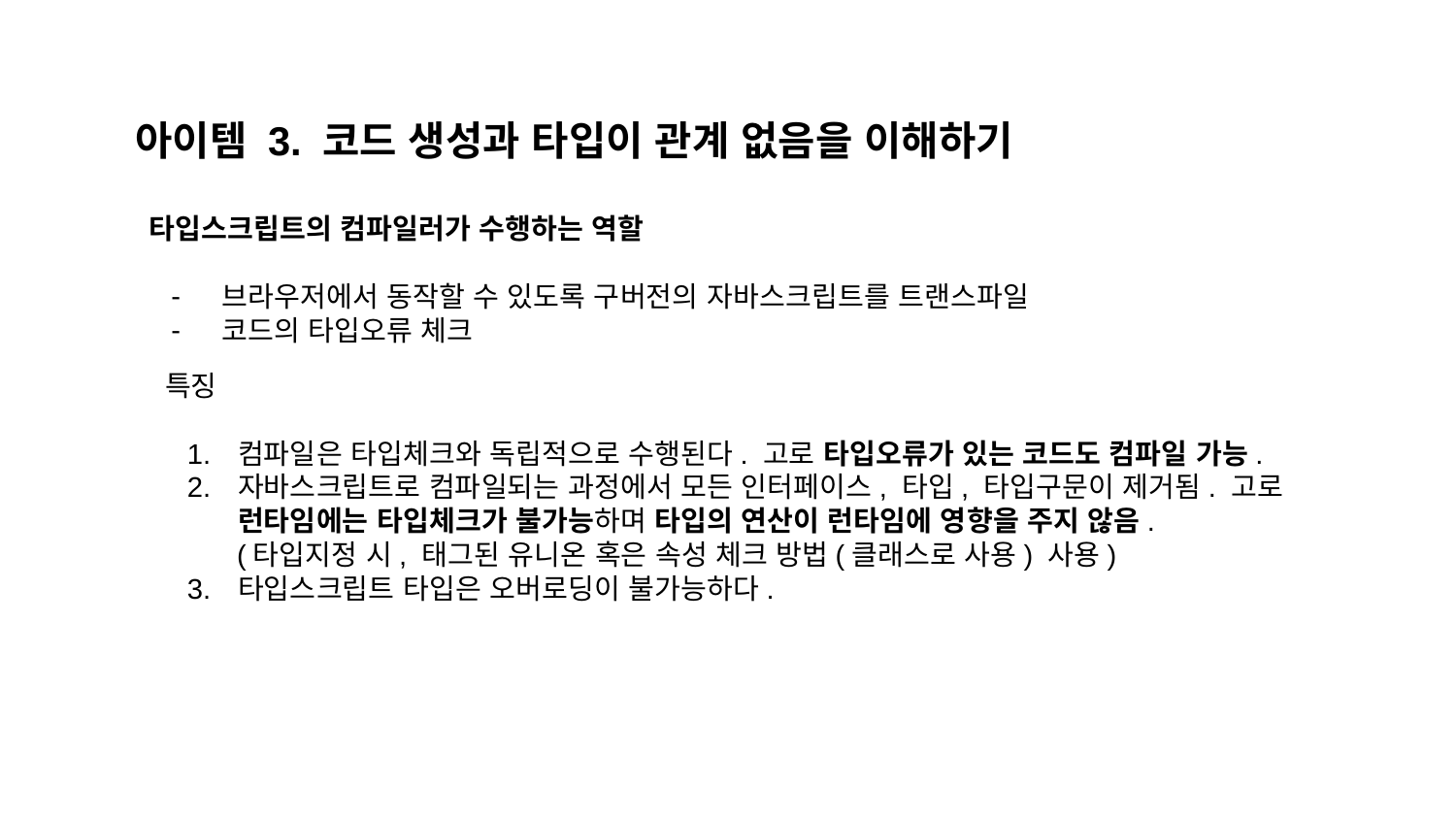

아이템 3. 코드 생성과 타입이 관계 없음을 이해하기
타입스크립트의 컴파일러가 수행하는 역할

브라우저에서 동작할 수 있도록 구버전의 자바스크립트를 트랜스파일
코드의 타입오류 체크

특징

컴파일은 타입체크와 독립적으로 수행된다. 고로 타입오류가 있는 코드도 컴파일 가능.
자바스크립트로 컴파일되는 과정에서 모든 인터페이스, 타입, 타입구문이 제거됨. 고로 런타임에는 타입체크가 불가능하며 타입의 연산이 런타임에 영향을 주지 않음.
         (타입지정 시, 태그된 유니온 혹은 속성 체크 방법(클래스로 사용) 사용)
타입스크립트 타입은 오버로딩이 불가능하다.